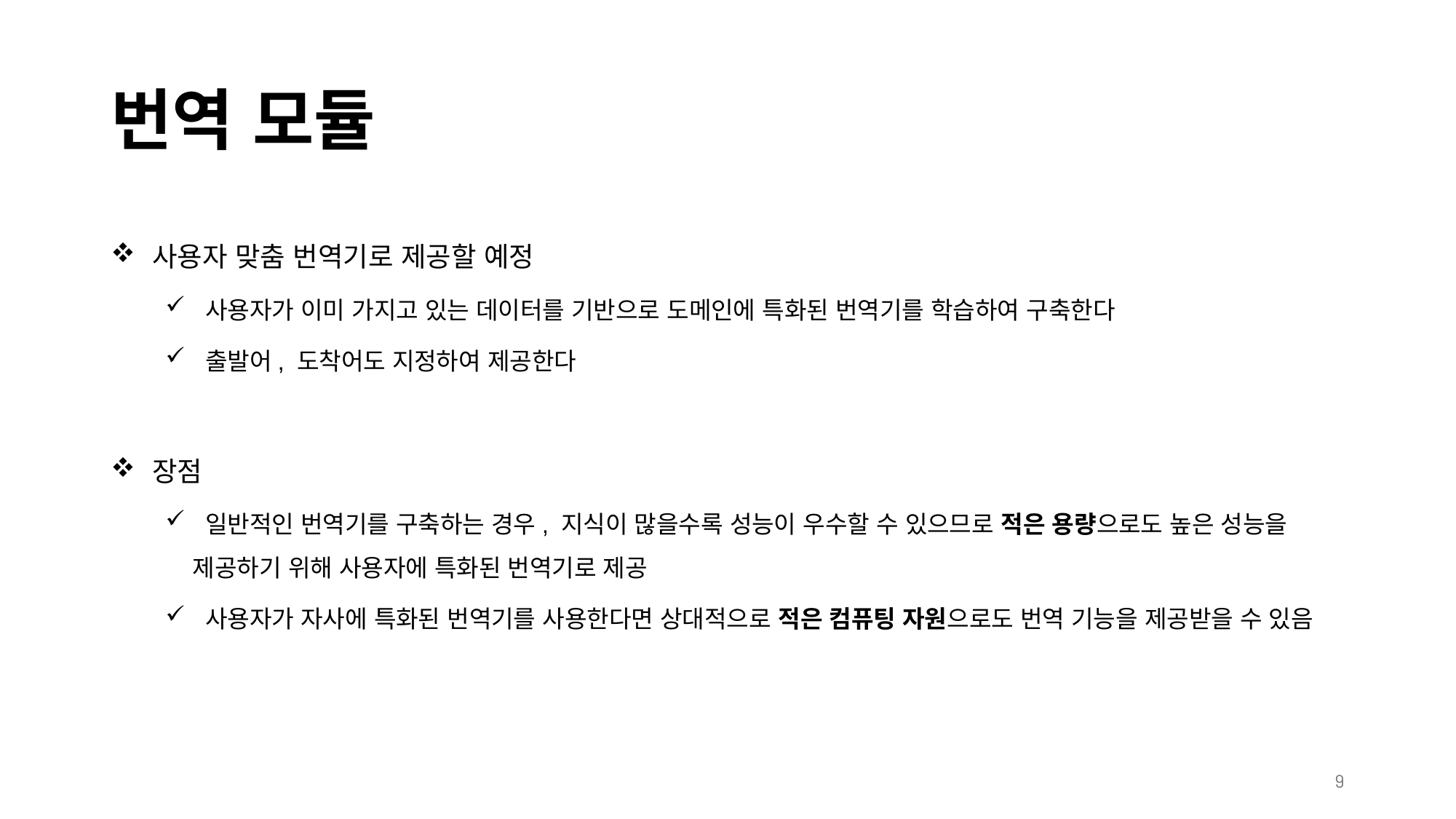

# 번역 모듈
 사용자 맞춤 번역기로 제공할 예정
 사용자가 이미 가지고 있는 데이터를 기반으로 도메인에 특화된 번역기를 학습하여 구축한다
 출발어, 도착어도 지정하여 제공한다

 장점
 일반적인 번역기를 구축하는 경우, 지식이 많을수록 성능이 우수할 수 있으므로 적은 용량으로도 높은 성능을 제공하기 위해 사용자에 특화된 번역기로 제공
 사용자가 자사에 특화된 번역기를 사용한다면 상대적으로 적은 컴퓨팅 자원으로도 번역 기능을 제공받을 수 있음
9